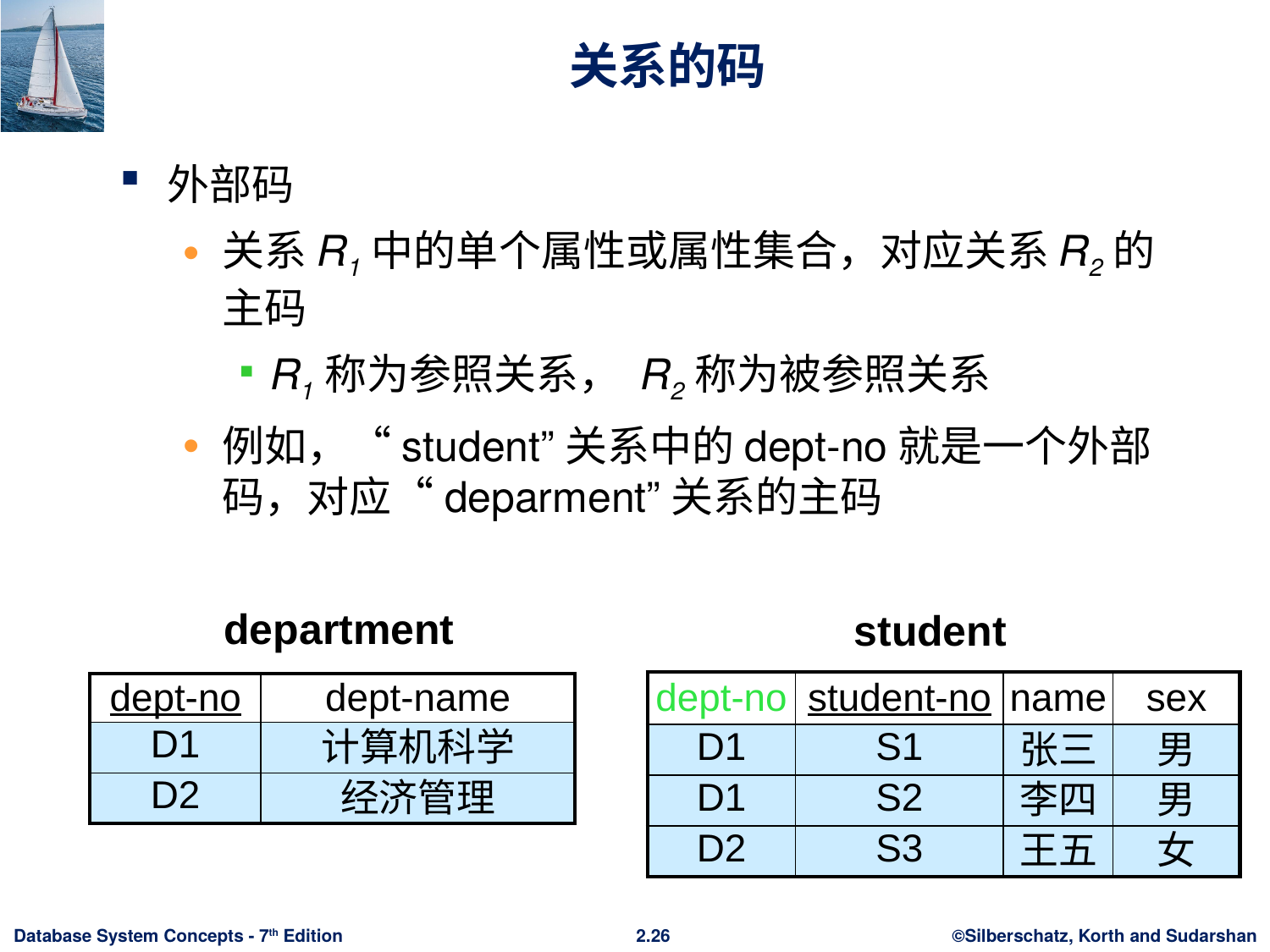

# 关系的码
外部码
关系R1中的单个属性或属性集合，对应关系R2的主码
R1称为参照关系， R2称为被参照关系
例如，“student”关系中的dept-no就是一个外部码，对应“deparment”关系的主码
department
student
| dept-no | student-no | name | sex |
| --- | --- | --- | --- |
| D1 | S1 | 张三 | 男 |
| D1 | S2 | 李四 | 男 |
| D2 | S3 | 王五 | 女 |
| dept-no | dept-name |
| --- | --- |
| D1 | 计算机科学 |
| D2 | 经济管理 |